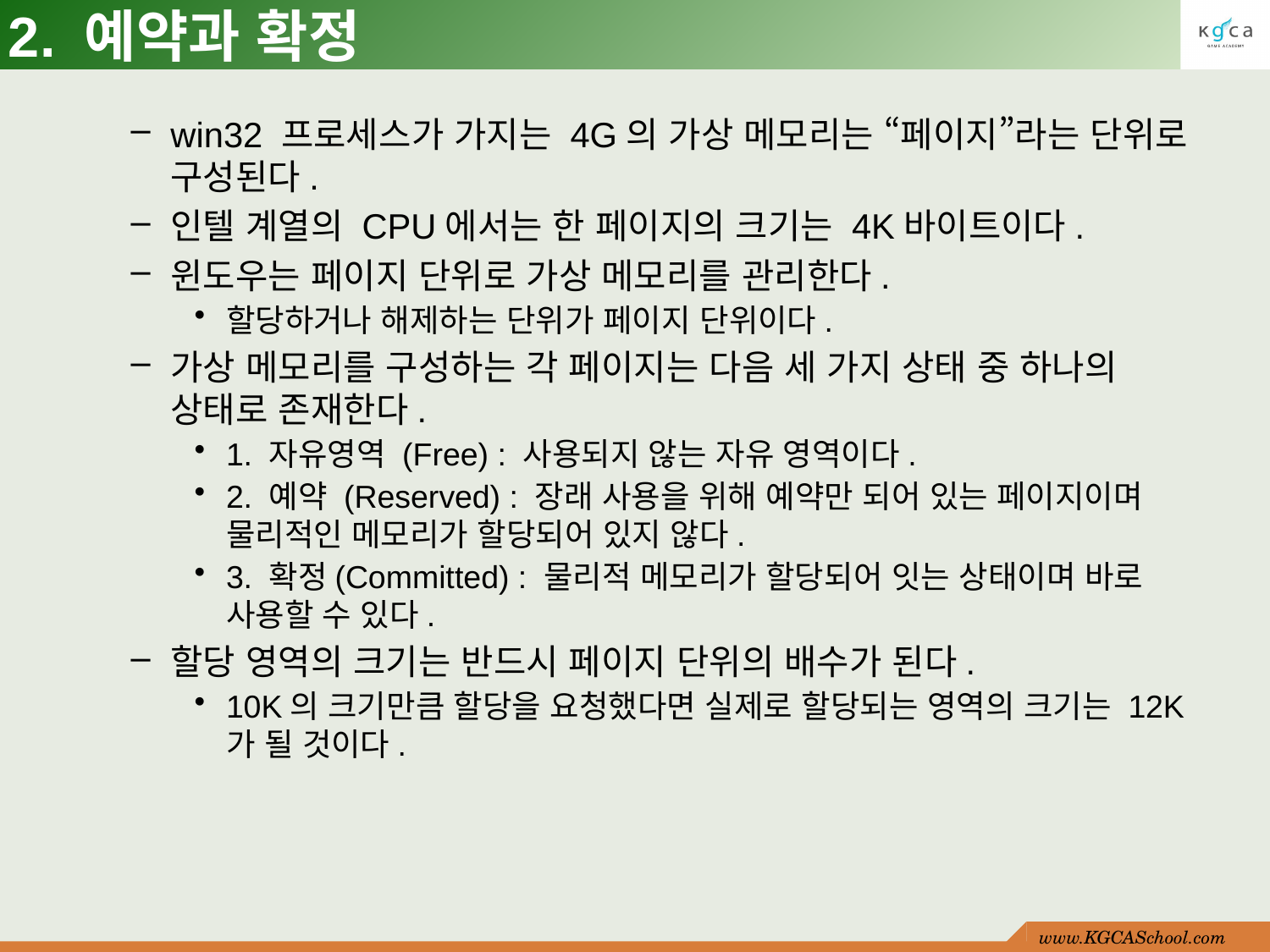

# 2. 예약과 확정
win32 프로세스가 가지는 4G의 가상 메모리는 “페이지”라는 단위로 구성된다.
인텔 계열의 CPU에서는 한 페이지의 크기는 4K바이트이다.
윈도우는 페이지 단위로 가상 메모리를 관리한다.
할당하거나 해제하는 단위가 페이지 단위이다.
가상 메모리를 구성하는 각 페이지는 다음 세 가지 상태 중 하나의 상태로 존재한다.
1. 자유영역 (Free) : 사용되지 않는 자유 영역이다.
2. 예약 (Reserved) : 장래 사용을 위해 예약만 되어 있는 페이지이며 물리적인 메모리가 할당되어 있지 않다.
3. 확정(Committed) : 물리적 메모리가 할당되어 잇는 상태이며 바로 사용할 수 있다.
할당 영역의 크기는 반드시 페이지 단위의 배수가 된다.
10K의 크기만큼 할당을 요청했다면 실제로 할당되는 영역의 크기는 12K가 될 것이다.